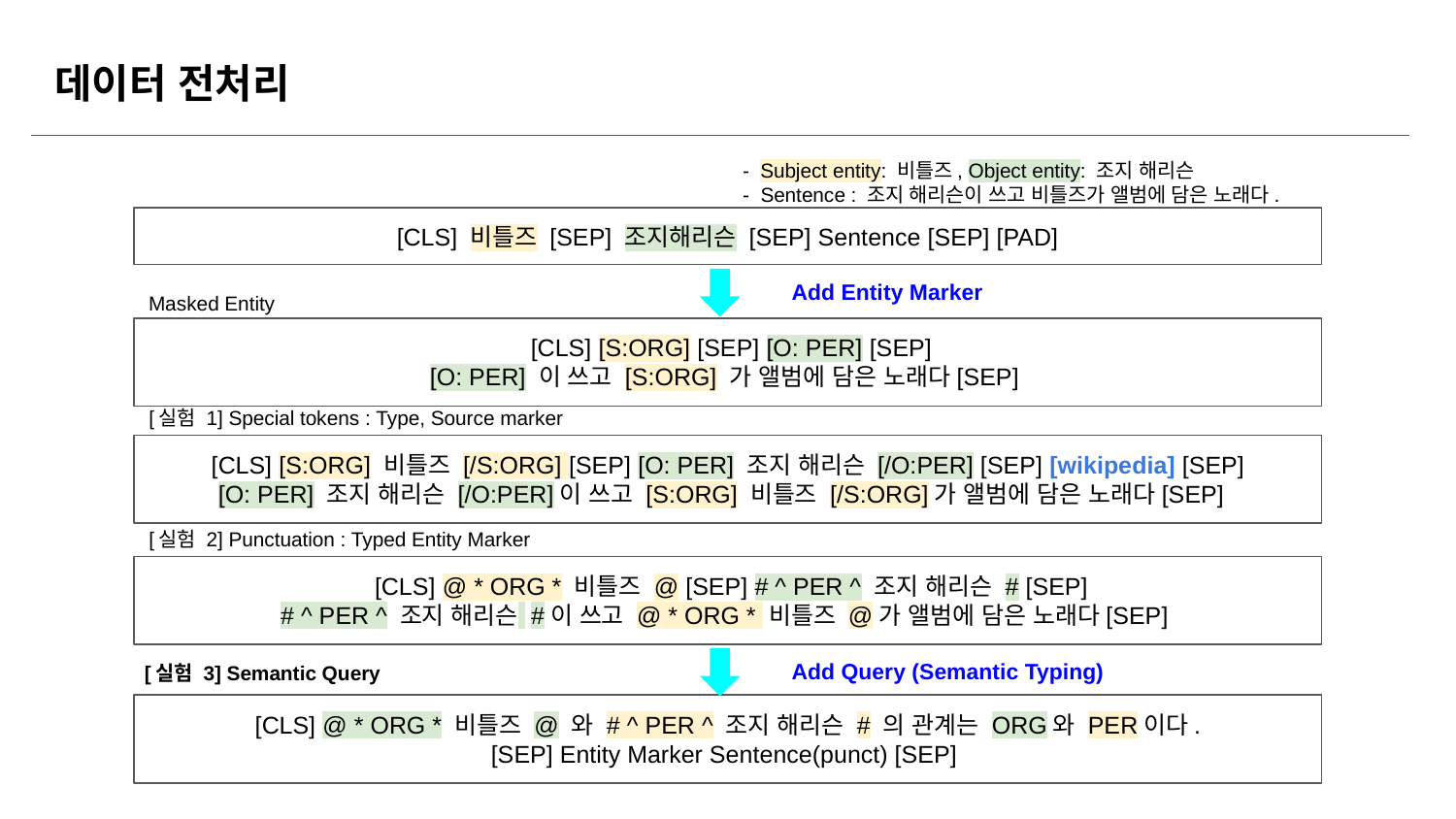

데이터 전처리
-  Subject entity: 비틀즈, Object entity: 조지 해리슨
-  Sentence : 조지 해리슨이 쓰고 비틀즈가 앨범에 담은 노래다.
[CLS] 비틀즈 [SEP] 조지해리슨 [SEP] Sentence [SEP] [PAD]
Add Entity Marker

Masked Entity
 [CLS] [S:ORG] [SEP] [O: PER] [SEP]
[O: PER] 이 쓰고 [S:ORG] 가 앨범에 담은 노래다[SEP]
[실험 1] Special tokens : Type, Source marker
 [CLS] [S:ORG] 비틀즈 [/S:ORG] [SEP] [O: PER] 조지 해리슨 [/O:PER] [SEP] [wikipedia] [SEP]
[O: PER] 조지 해리슨 [/O:PER]이 쓰고 [S:ORG] 비틀즈 [/S:ORG]가 앨범에 담은 노래다[SEP]
[실험 2] Punctuation : Typed Entity Marker
 [CLS] @ * ORG * 비틀즈 @ [SEP] # ^ PER ^ 조지 해리슨 # [SEP]
# ^ PER ^ 조지 해리슨 #이 쓰고 @ * ORG * 비틀즈 @가 앨범에 담은 노래다[SEP]
Add Query (Semantic Typing)
[실험 3] Semantic Query

 [CLS] @ * ORG * 비틀즈 @ 와 # ^ PER ^ 조지 해리슨 # 의 관계는 ORG와 PER이다.
[SEP] Entity Marker Sentence(punct) [SEP]